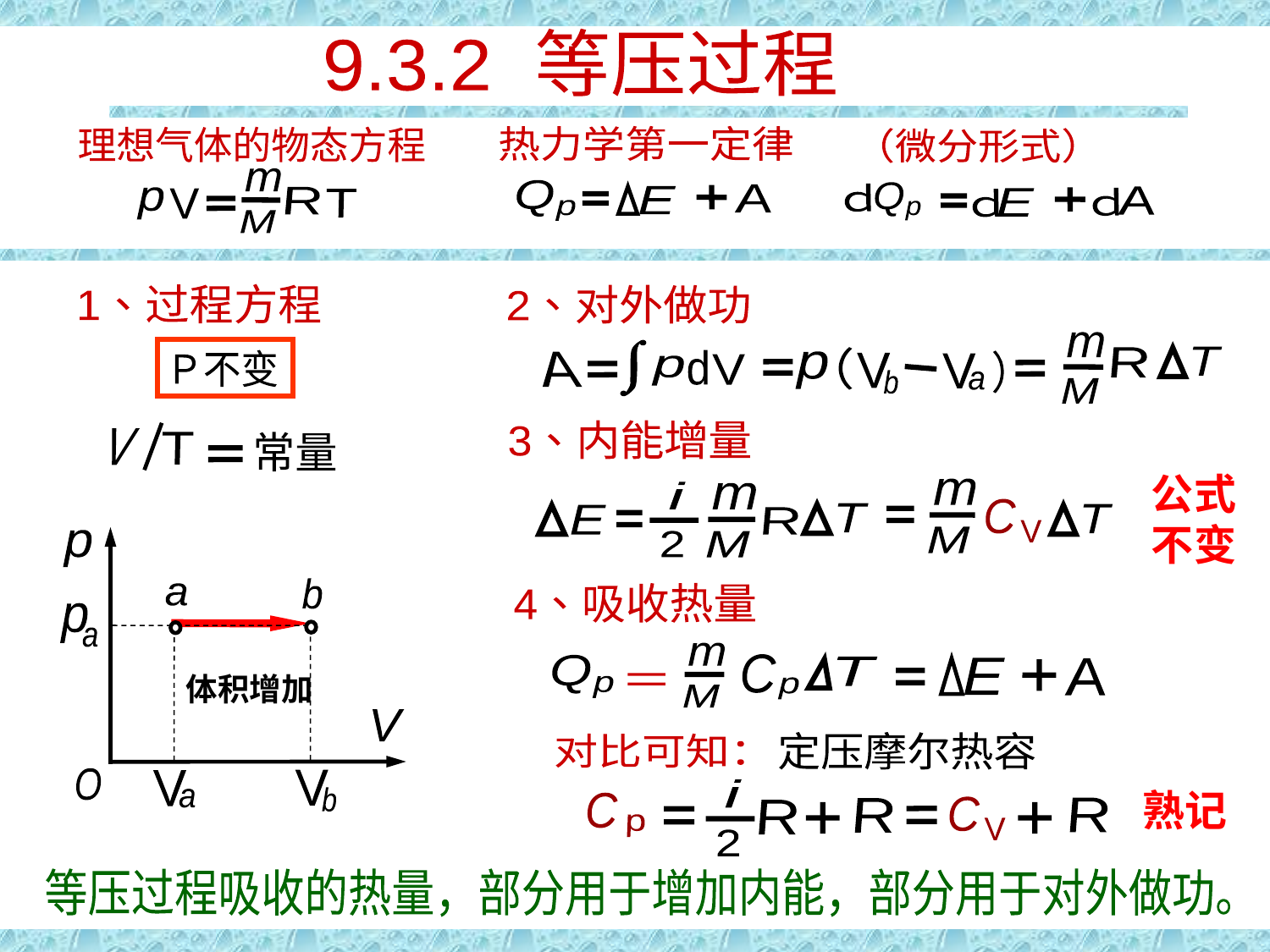

等压过程
9.3.2  等压过程

热力学第一定律
理想气体的物态方程
（微分形式）
m

M
Q
p
Q
p
ｄ
A

ｄ
E

ｄ
A

E

R
p
V
T

1、过程方程
2、对外做功
m

M

d
A
V

p
T

（
R
）
p

V
b
V
a

Ｐ不变
3、内能增量
m

M
i
2

m

M
C
V

T
T

E

R

Ｖ
T
常量

公式
不变

p
b
a
p
a

V

O
V
b
V
a
4、吸收热量
m

M
C
Q
p
T

=
p
E

A

体积增加
定压摩尔热容
对比可知：
i
2

C
p
C
V
R

R
R

熟记
等压过程吸收的热量，部分用于增加内能，部分用于对外做功。